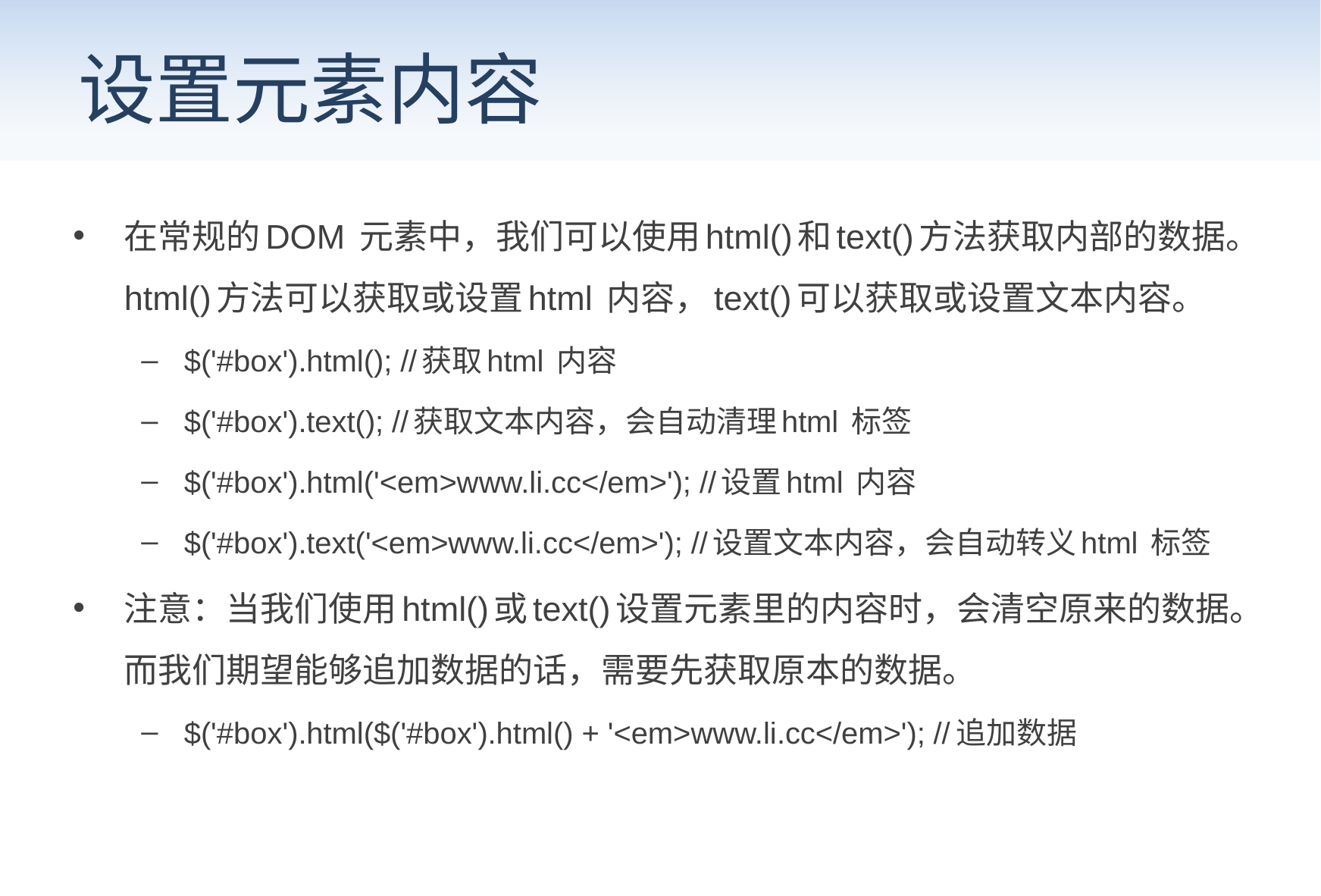

# 设置元素内容
在常规的DOM 元素中，我们可以使用html()和text()方法获取内部的数据。html()方法可以获取或设置html 内容，text()可以获取或设置文本内容。
$('#box').html(); //获取html 内容
$('#box').text(); //获取文本内容，会自动清理html 标签
$('#box').html('<em>www.li.cc</em>'); //设置html 内容
$('#box').text('<em>www.li.cc</em>'); //设置文本内容，会自动转义html 标签
注意：当我们使用html()或text()设置元素里的内容时，会清空原来的数据。而我们期望能够追加数据的话，需要先获取原本的数据。
$('#box').html($('#box').html() + '<em>www.li.cc</em>'); //追加数据